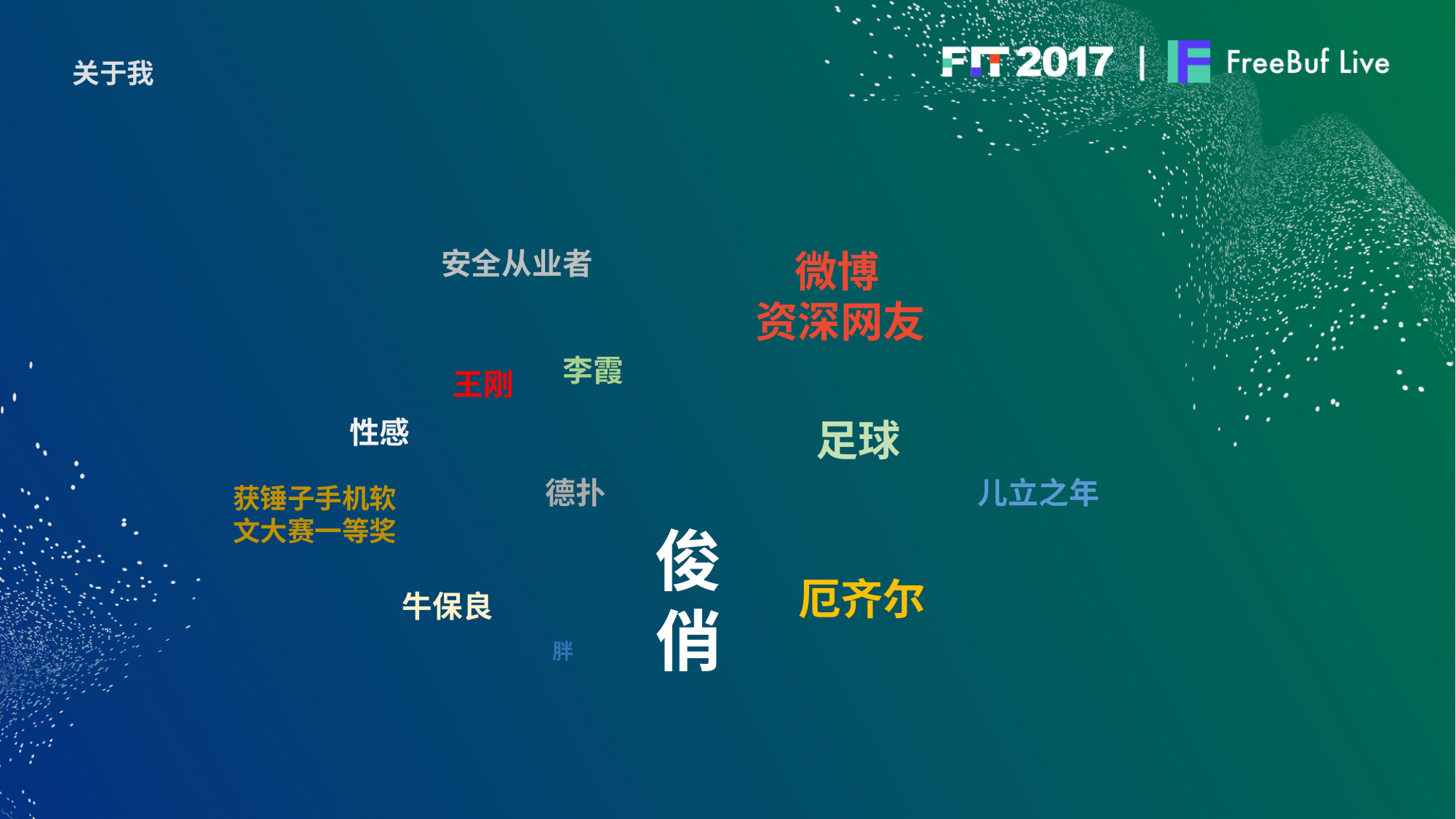

关于我
安全从业者
   微博
资深网友
李霞
王刚
性感
足球
德扑
儿立之年
获锤子手机软文大赛一等奖
俊俏
厄齐尔
牛保良
胖